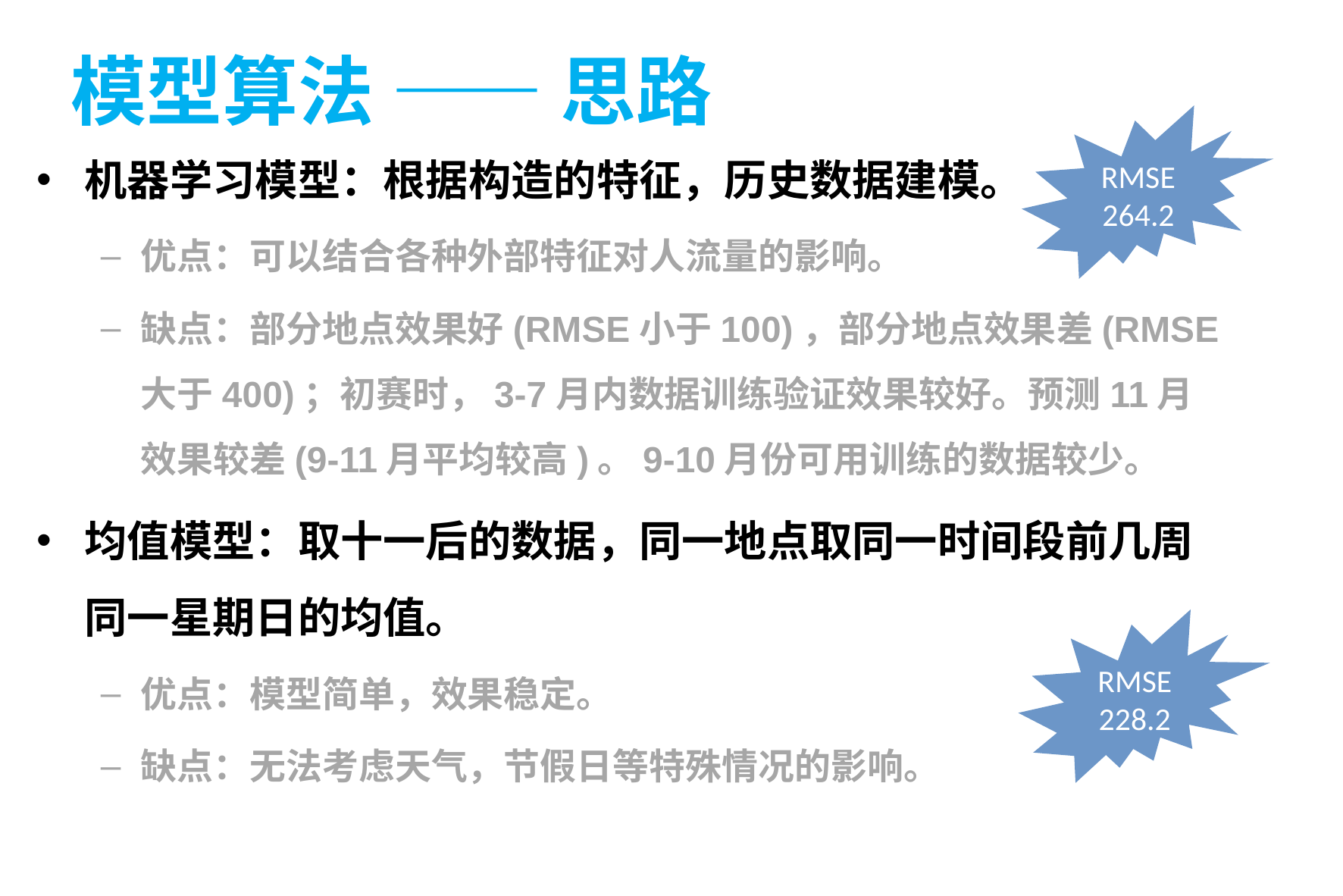

# 模型算法 —— 思路
RMSE
264.2
机器学习模型：根据构造的特征，历史数据建模。
优点：可以结合各种外部特征对人流量的影响。
缺点：部分地点效果好(RMSE小于100)，部分地点效果差(RMSE大于400)；初赛时，3-7月内数据训练验证效果较好。预测11月效果较差(9-11月平均较高)。9-10月份可用训练的数据较少。
均值模型：取十一后的数据，同一地点取同一时间段前几周同一星期日的均值。
优点：模型简单，效果稳定。
缺点：无法考虑天气，节假日等特殊情况的影响。

RMSE
228.2